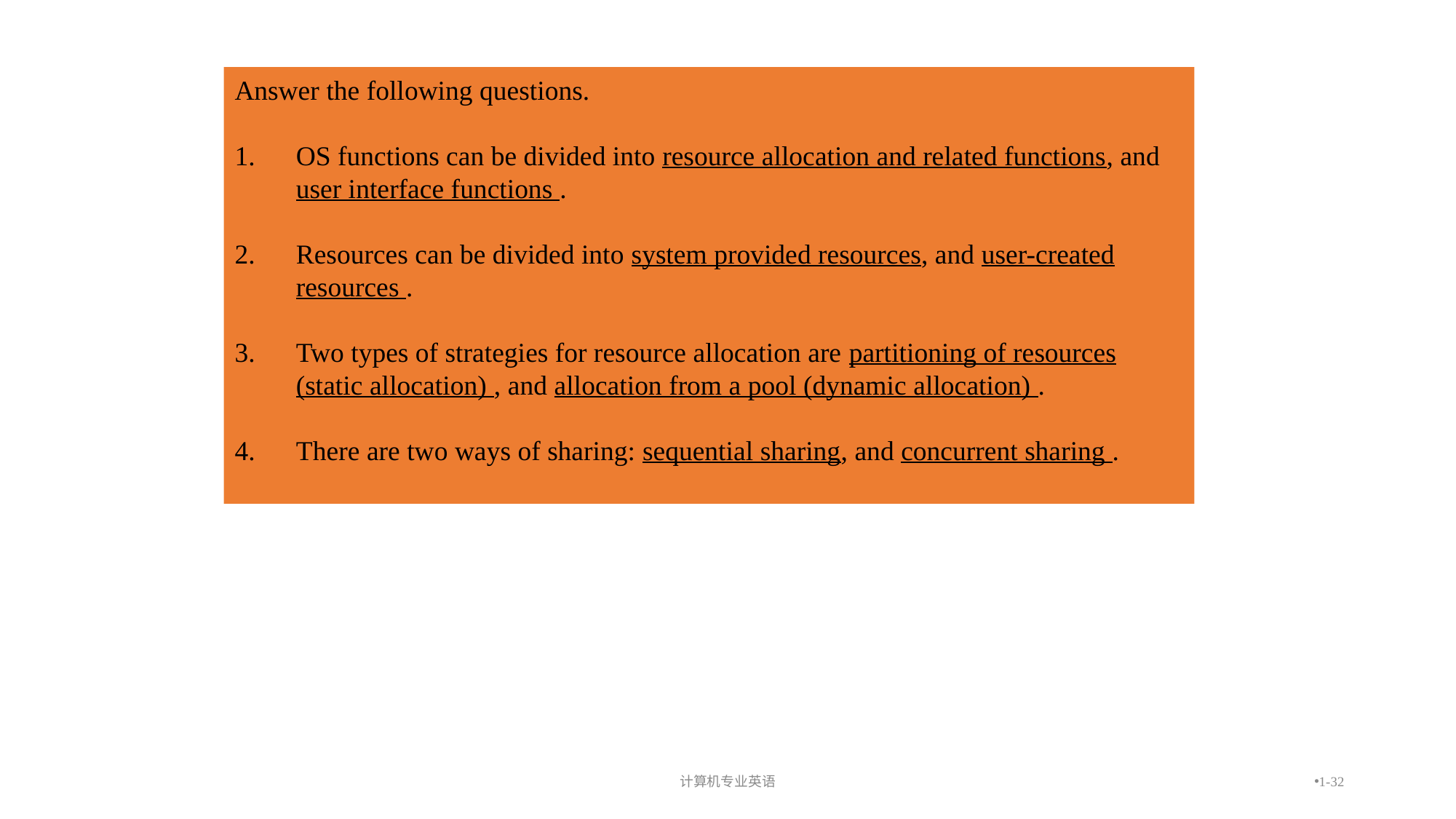

计算机专业英语
1-32
Answer the following questions.

OS functions can be divided into resource allocation and related functions, and user interface functions .

Resources can be divided into system provided resources, and user-created resources .

Two types of strategies for resource allocation are partitioning of resources (static allocation) , and allocation from a pool (dynamic allocation) .

There are two ways of sharing: sequential sharing, and concurrent sharing .